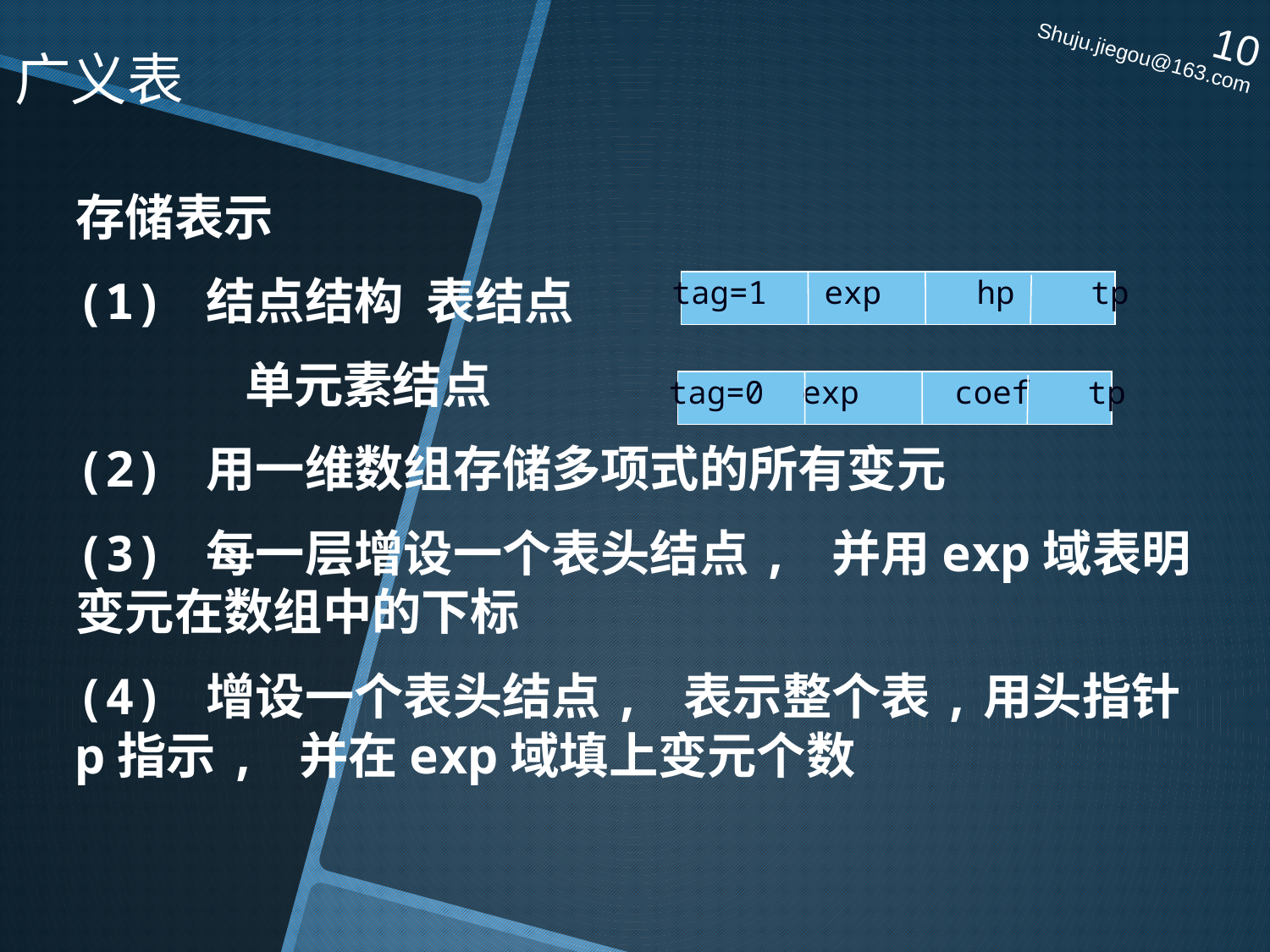

# 广义表
10
Shuju.jiegou@163.com
存储表示
(1) 结点结构  表结点
              单元素结点
(2) 用一维数组存储多项式的所有变元
(3) 每一层增设一个表头结点, 并用exp域表明变元在数组中的下标
(4) 增设一个表头结点, 表示整个表,用头指针p指示, 并在exp域填上变元个数
tag=1   exp     hp    tp

tag=0  exp     coef   tp